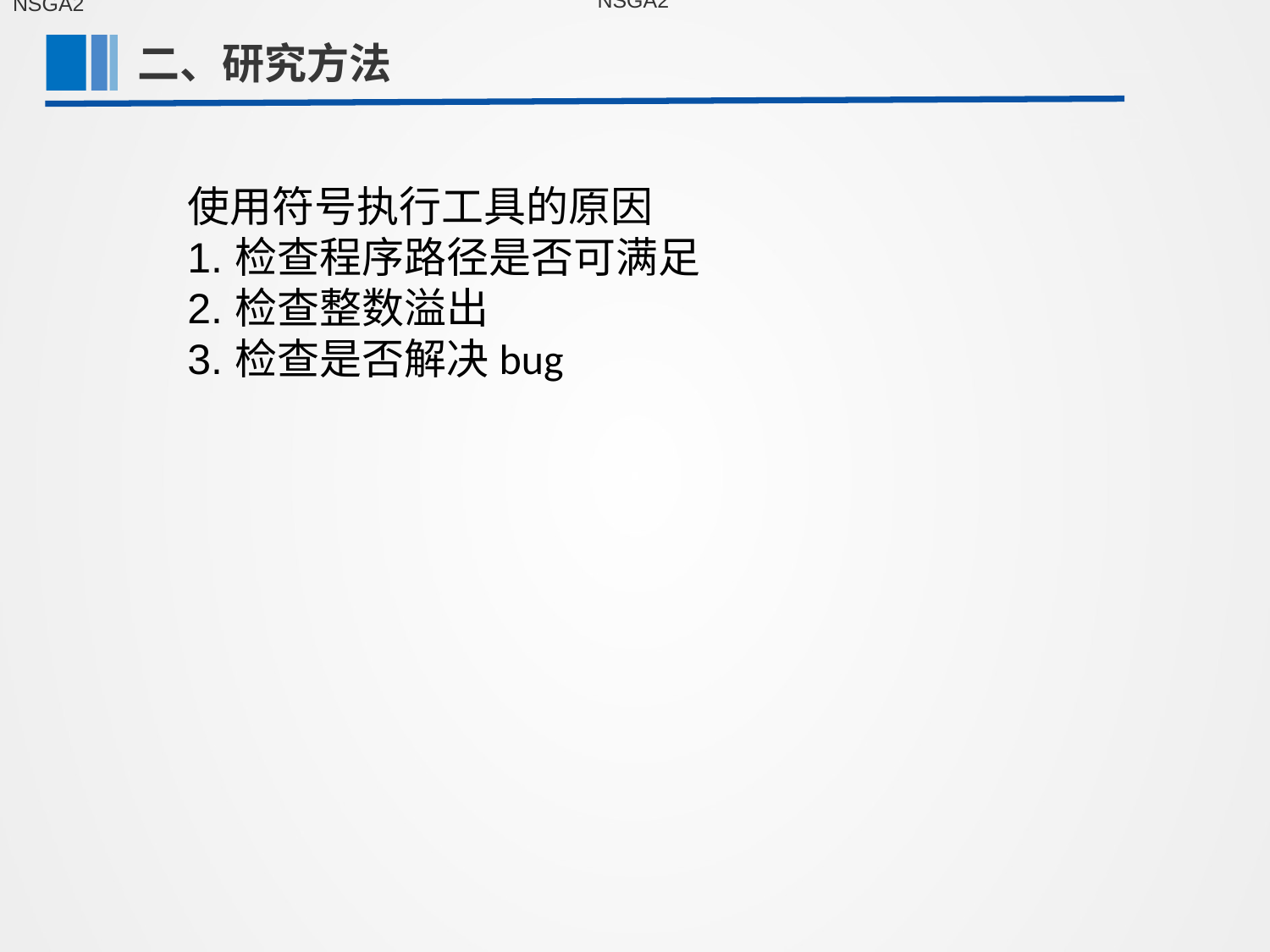

NSGA2
NSGA2
二、研究方法

第一部分
使用符号执行工具的原因
检查程序路径是否可满足
检查整数溢出
检查是否解决bug